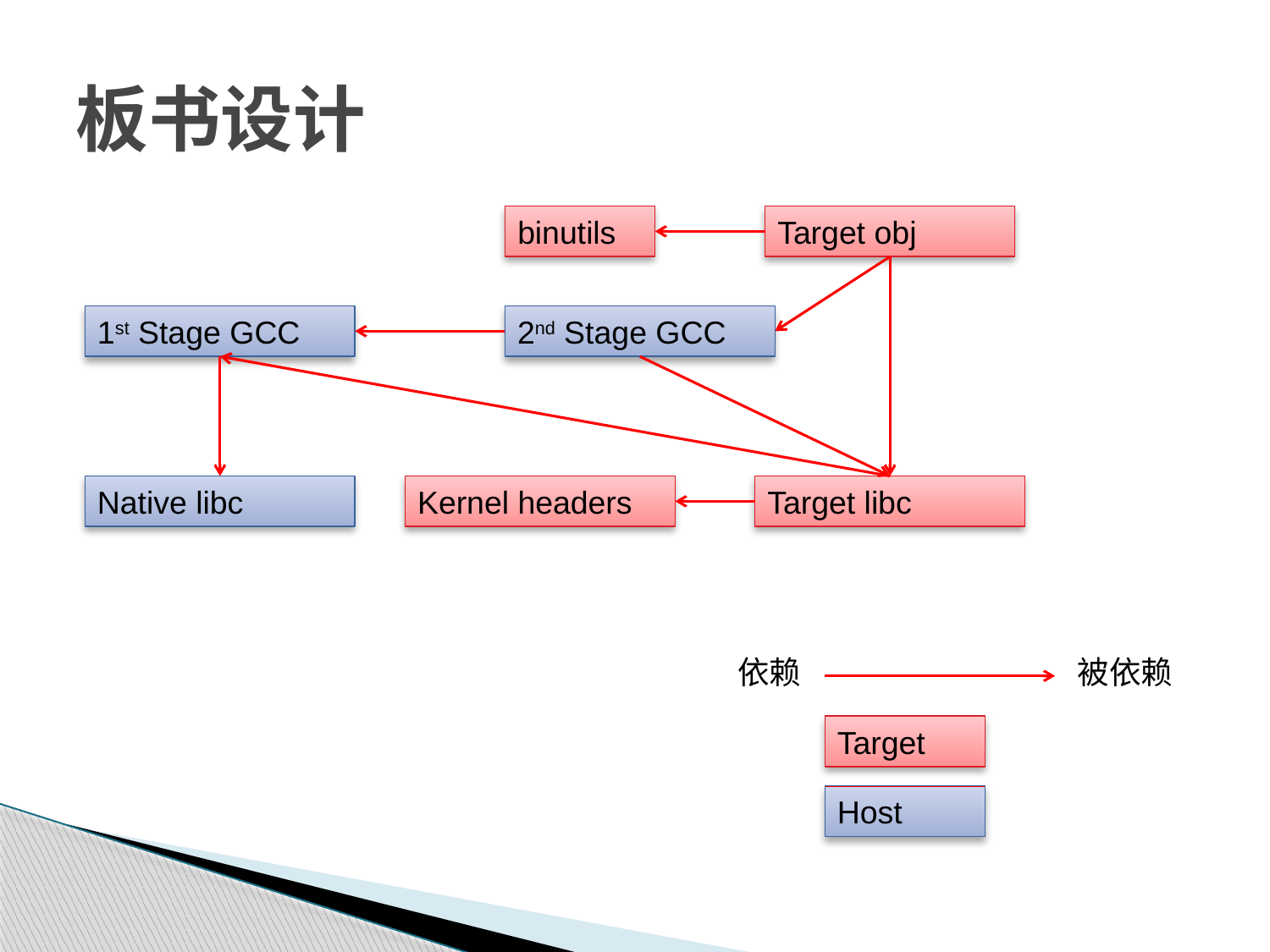

# 板书设计
binutils
Target obj
1st Stage GCC
2nd Stage GCC
Native libc
Kernel headers
Target libc
依赖
被依赖
Target
Host